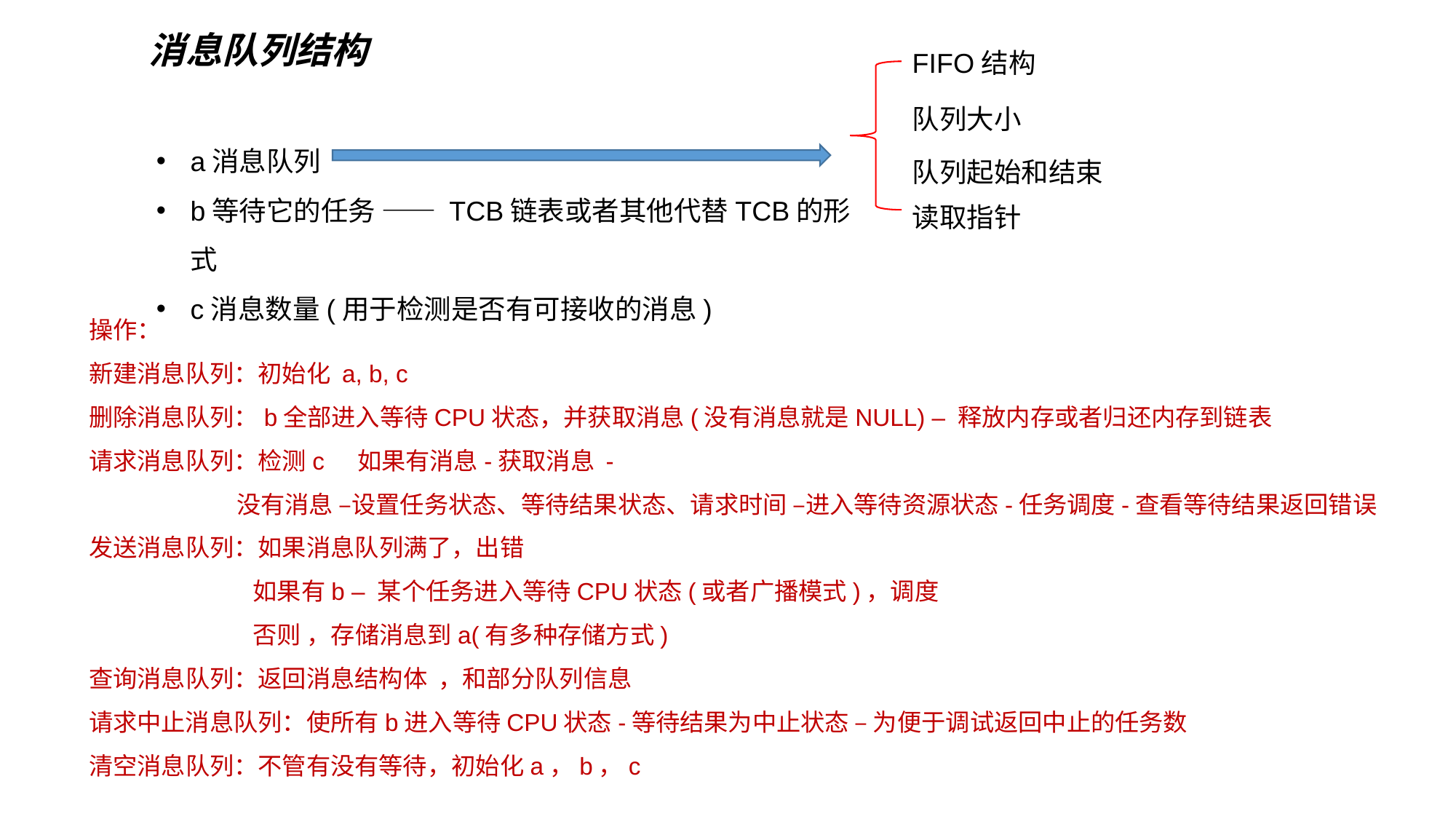

消息队列结构
FIFO结构

队列大小
a消息队列
b等待它的任务 —— TCB链表或者其他代替TCB的形式
c消息数量(用于检测是否有可接收的消息)

队列起始和结束

读取指针
操作：
新建消息队列：初始化 a, b, c
删除消息队列：b全部进入等待CPU状态，并获取消息(没有消息就是NULL) – 释放内存或者归还内存到链表
请求消息队列：检测c    如果有消息-获取消息 -
                          没有消息 –设置任务状态、等待结果状态、请求时间 –进入等待资源状态-任务调度-查看等待结果返回错误
发送消息队列：如果消息队列满了，出错
	         如果有b – 某个任务进入等待CPU状态(或者广播模式)，调度
	         否则 ，存储消息到a(有多种存储方式)
查询消息队列：返回消息结构体  ，和部分队列信息
请求中止消息队列：使所有b进入等待CPU状态-等待结果为中止状态 – 为便于调试返回中止的任务数
清空消息队列：不管有没有等待，初始化a，b，c